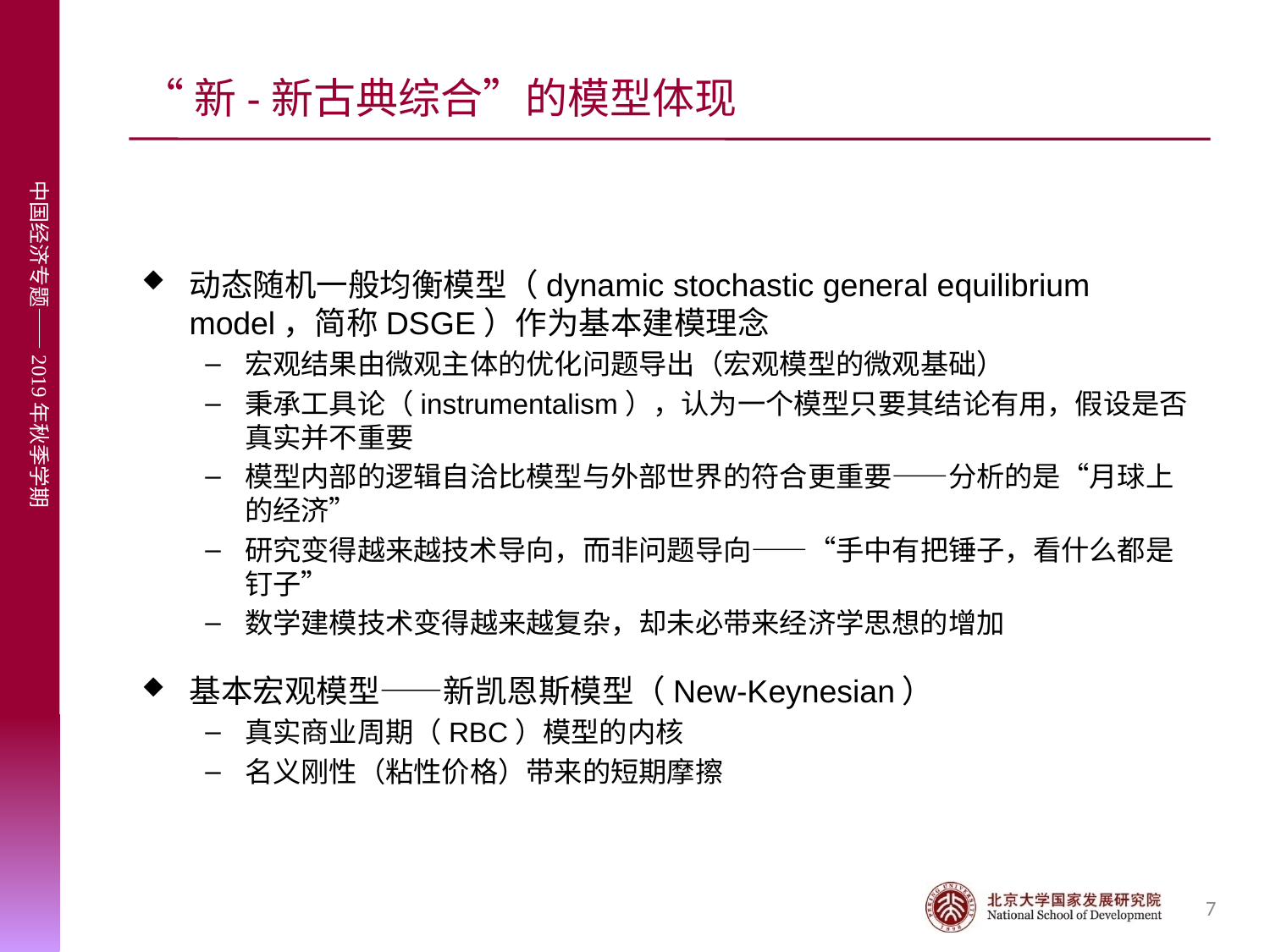

# “新-新古典综合”的模型体现

动态随机一般均衡模型（dynamic stochastic general equilibrium model，简称DSGE）作为基本建模理念
宏观结果由微观主体的优化问题导出（宏观模型的微观基础）
秉承工具论（instrumentalism），认为一个模型只要其结论有用，假设是否真实并不重要
模型内部的逻辑自洽比模型与外部世界的符合更重要——分析的是“月球上的经济”
研究变得越来越技术导向，而非问题导向——“手中有把锤子，看什么都是钉子”
数学建模技术变得越来越复杂，却未必带来经济学思想的增加
基本宏观模型——新凯恩斯模型（New-Keynesian）
真实商业周期（RBC）模型的内核
名义刚性（粘性价格）带来的短期摩擦
7